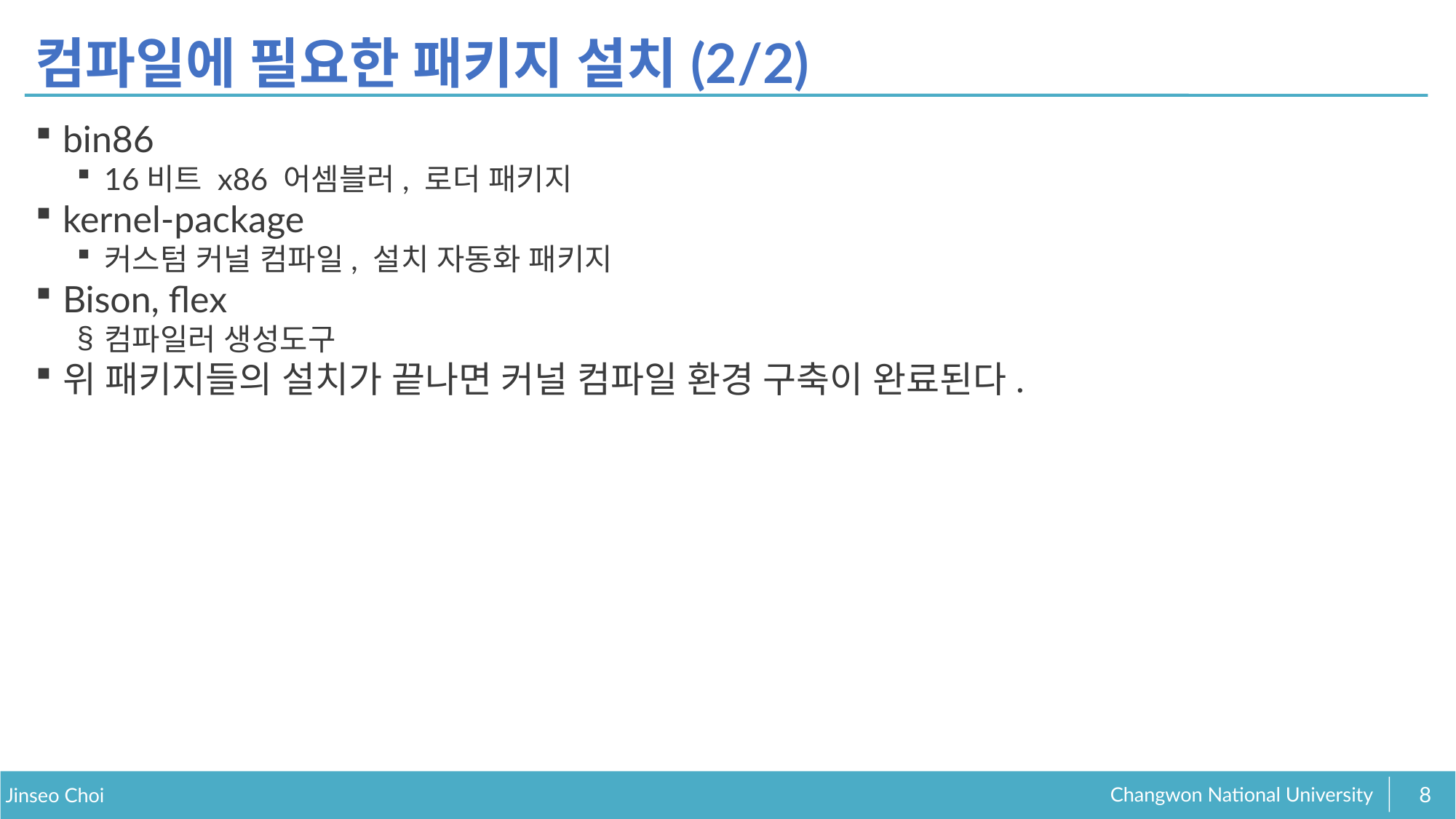

컴파일에 필요한 패키지 설치(2/2)
bin86
16비트 x86 어셈블러, 로더 패키지
kernel-package
커스텀 커널 컴파일, 설치 자동화 패키지
Bison, flex
컴파일러 생성도구
위 패키지들의 설치가 끝나면 커널 컴파일 환경 구축이 완료된다.

8